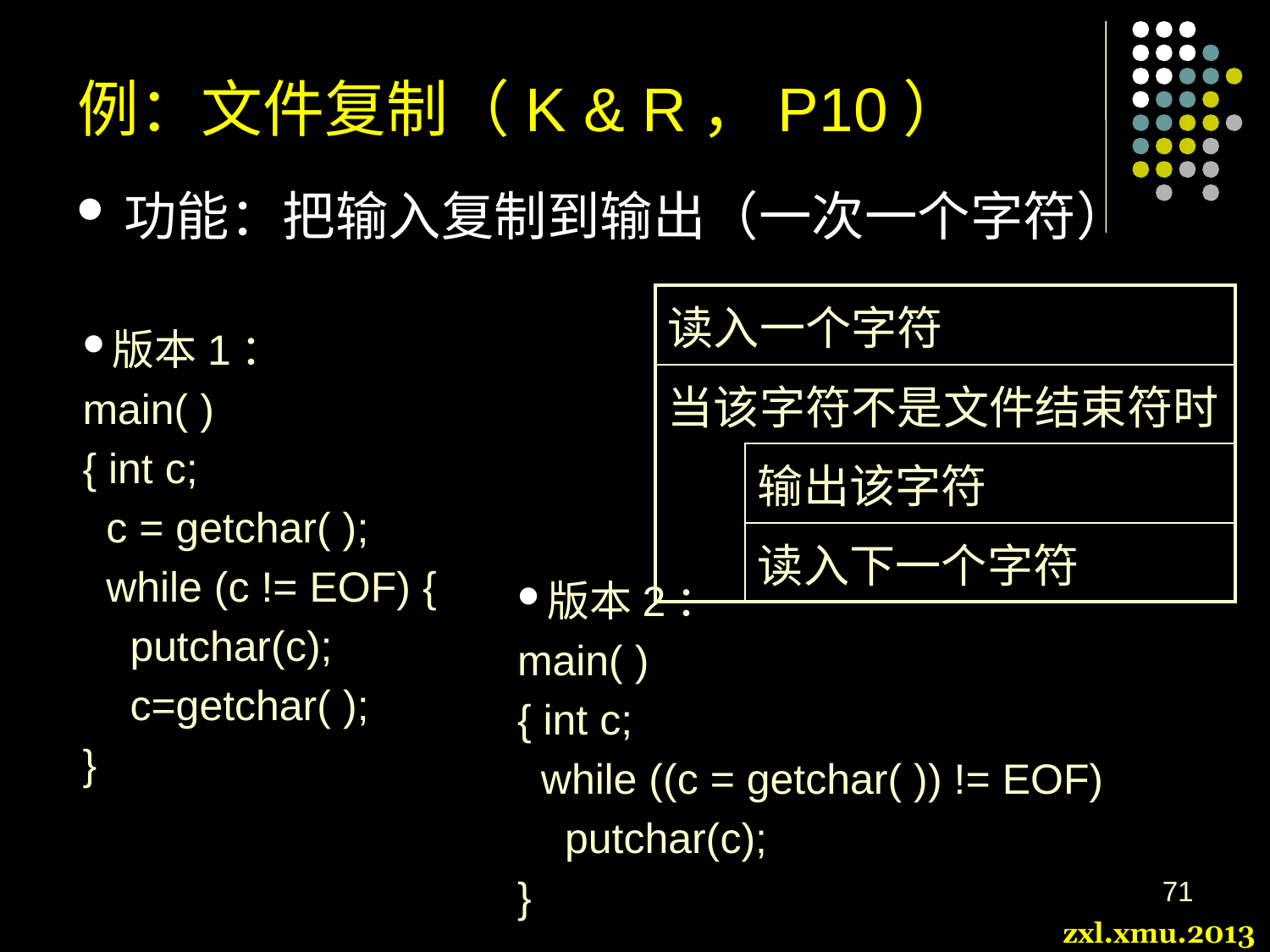

# 例：文件复制（K & R，P10）
功能：把输入复制到输出（一次一个字符）
| 读入一个字符 |  |
| --- | --- |
| 当该字符不是文件结束符时 |  |
|  | 输出该字符 |
|  | 读入下一个字符 |
版本1：
main( )
{ int c;
  c = getchar( );
  while (c != EOF) {
    putchar(c);
    c=getchar( );
}
版本2：
main( )
{ int c;
  while ((c = getchar( )) != EOF)
    putchar(c);
}
71